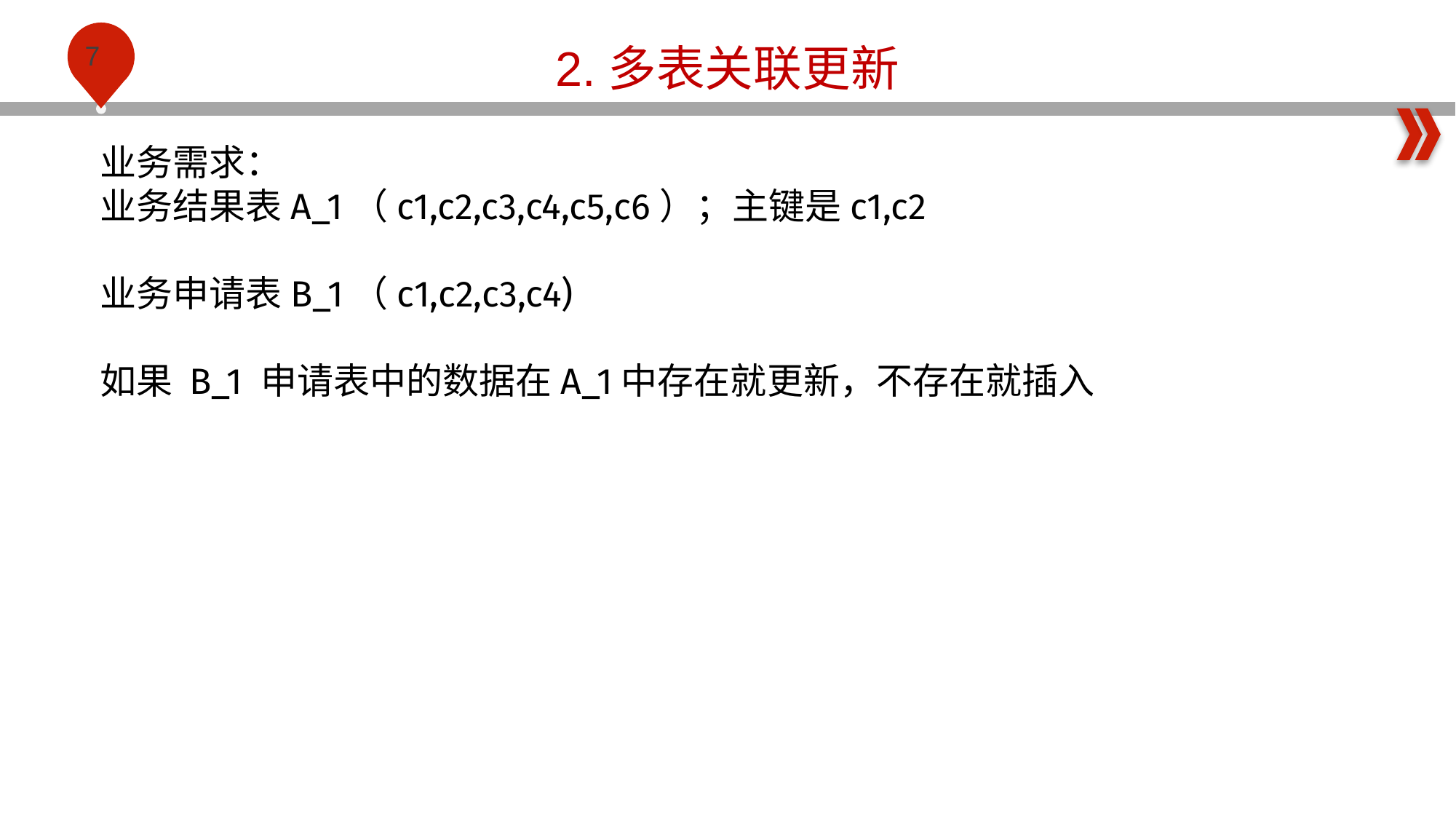

2.多表关联更新
业务需求：
业务结果表A_1（c1,c2,c3,c4,c5,c6）；主键是c1,c2

业务申请表B_1（c1,c2,c3,c4)

如果 B_1 申请表中的数据在A_1中存在就更新，不存在就插入